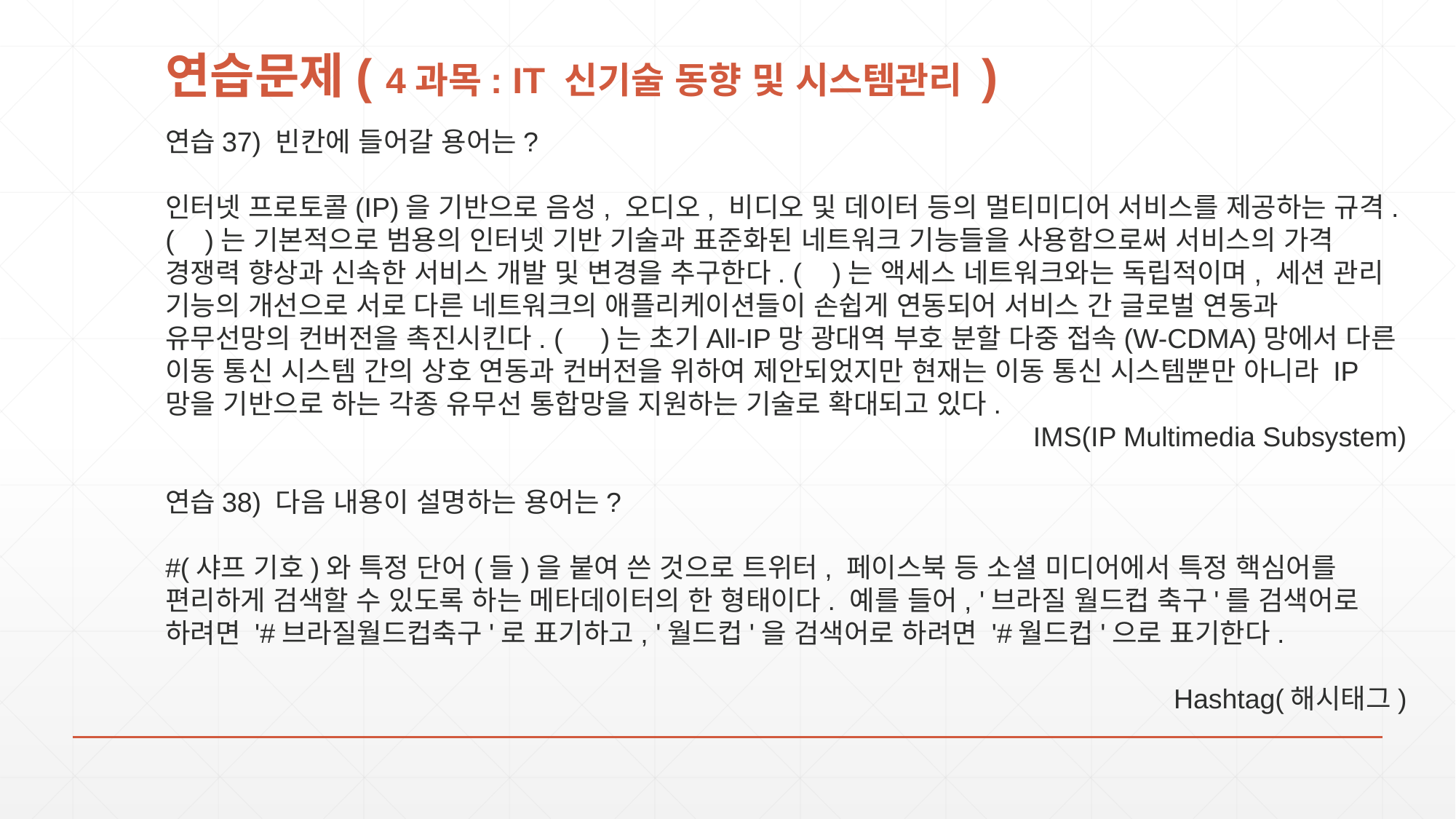

# 연습문제( 4과목: IT 신기술 동향 및 시스템관리 )
연습37) 빈칸에 들어갈 용어는?

인터넷 프로토콜(IP)을 기반으로 음성, 오디오, 비디오 및 데이터 등의 멀티미디어 서비스를 제공하는 규격. (    )는 기본적으로 범용의 인터넷 기반 기술과 표준화된 네트워크 기능들을 사용함으로써 서비스의 가격 경쟁력 향상과 신속한 서비스 개발 및 변경을 추구한다. (    )는 액세스 네트워크와는 독립적이며, 세션 관리 기능의 개선으로 서로 다른 네트워크의 애플리케이션들이 손쉽게 연동되어 서비스 간 글로벌 연동과 유무선망의 컨버전을 촉진시킨다. (     )는 초기All-IP망 광대역 부호 분할 다중 접속(W-CDMA)망에서 다른 이동 통신 시스템 간의 상호 연동과 컨버전을 위하여 제안되었지만 현재는 이동 통신 시스템뿐만 아니라 IP망을 기반으로 하는 각종 유무선 통합망을 지원하는 기술로 확대되고 있다.
IMS(IP Multimedia Subsystem)

연습38) 다음 내용이 설명하는 용어는?

#(샤프 기호)와 특정 단어(들)을 붙여 쓴 것으로 트위터, 페이스북 등 소셜 미디어에서 특정 핵심어를 편리하게 검색할 수 있도록 하는 메타데이터의 한 형태이다. 예를 들어, '브라질 월드컵 축구'를 검색어로 하려면 '#브라질월드컵축구'로 표기하고, '월드컵'을 검색어로 하려면 '#월드컵'으로 표기한다.

Hashtag(해시태그)